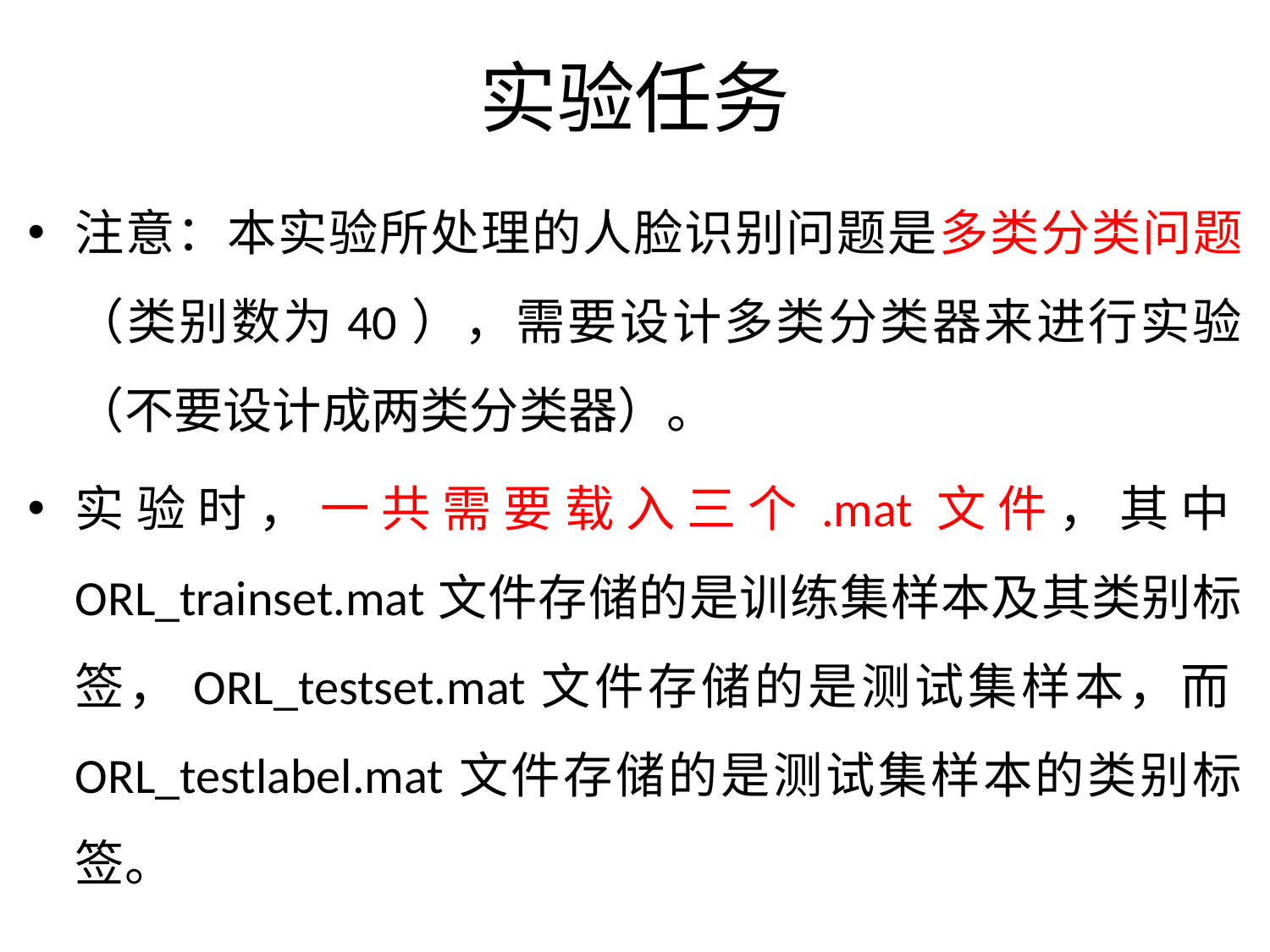

# 实验任务
注意：本实验所处理的人脸识别问题是多类分类问题（类别数为40），需要设计多类分类器来进行实验（不要设计成两类分类器）。
实验时，一共需要载入三个.mat文件，其中ORL_trainset.mat文件存储的是训练集样本及其类别标签，ORL_testset.mat文件存储的是测试集样本，而ORL_testlabel.mat文件存储的是测试集样本的类别标签。